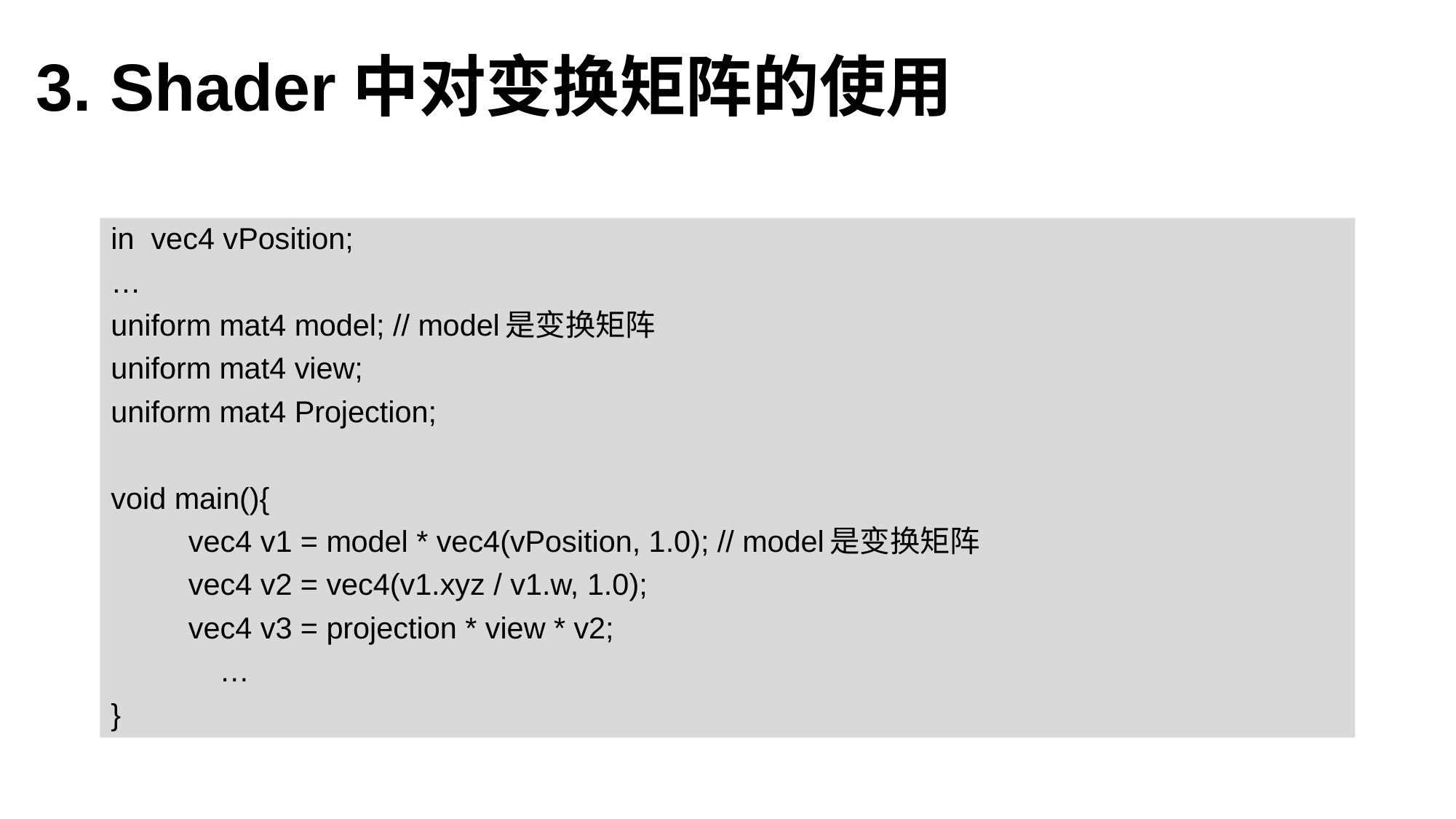

3. Shader中对变换矩阵的使用
in  vec4 vPosition;
…
uniform mat4 model; // model是变换矩阵
uniform mat4 view;
uniform mat4 Projection;

void main(){
	vec4 v1 = model * vec4(vPosition, 1.0); // model是变换矩阵
	vec4 v2 = vec4(v1.xyz / v1.w, 1.0);
	vec4 v3 = projection * view * v2;
             …
}